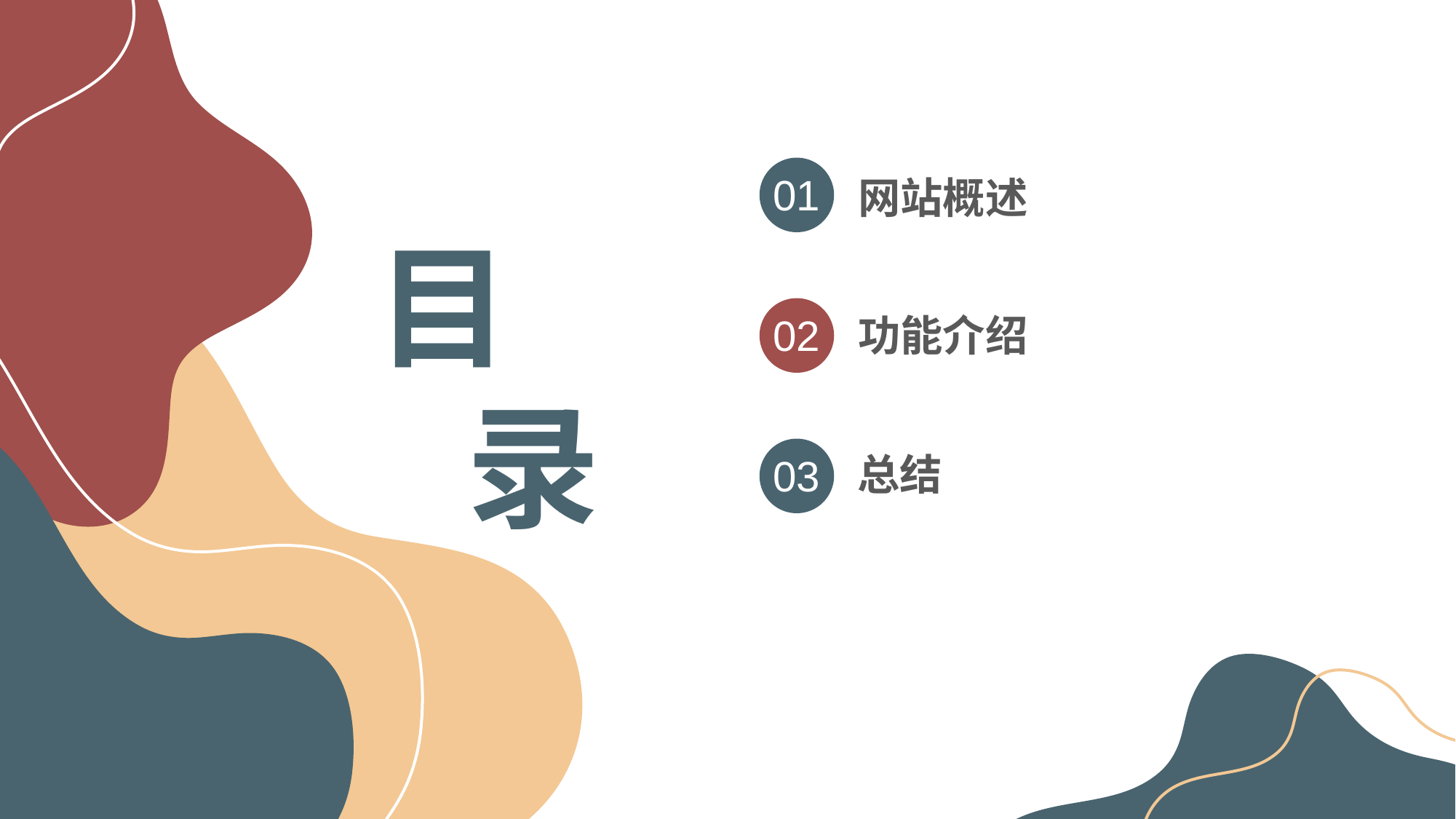

01
网站概述
目       录

02
功能介绍

03
总结